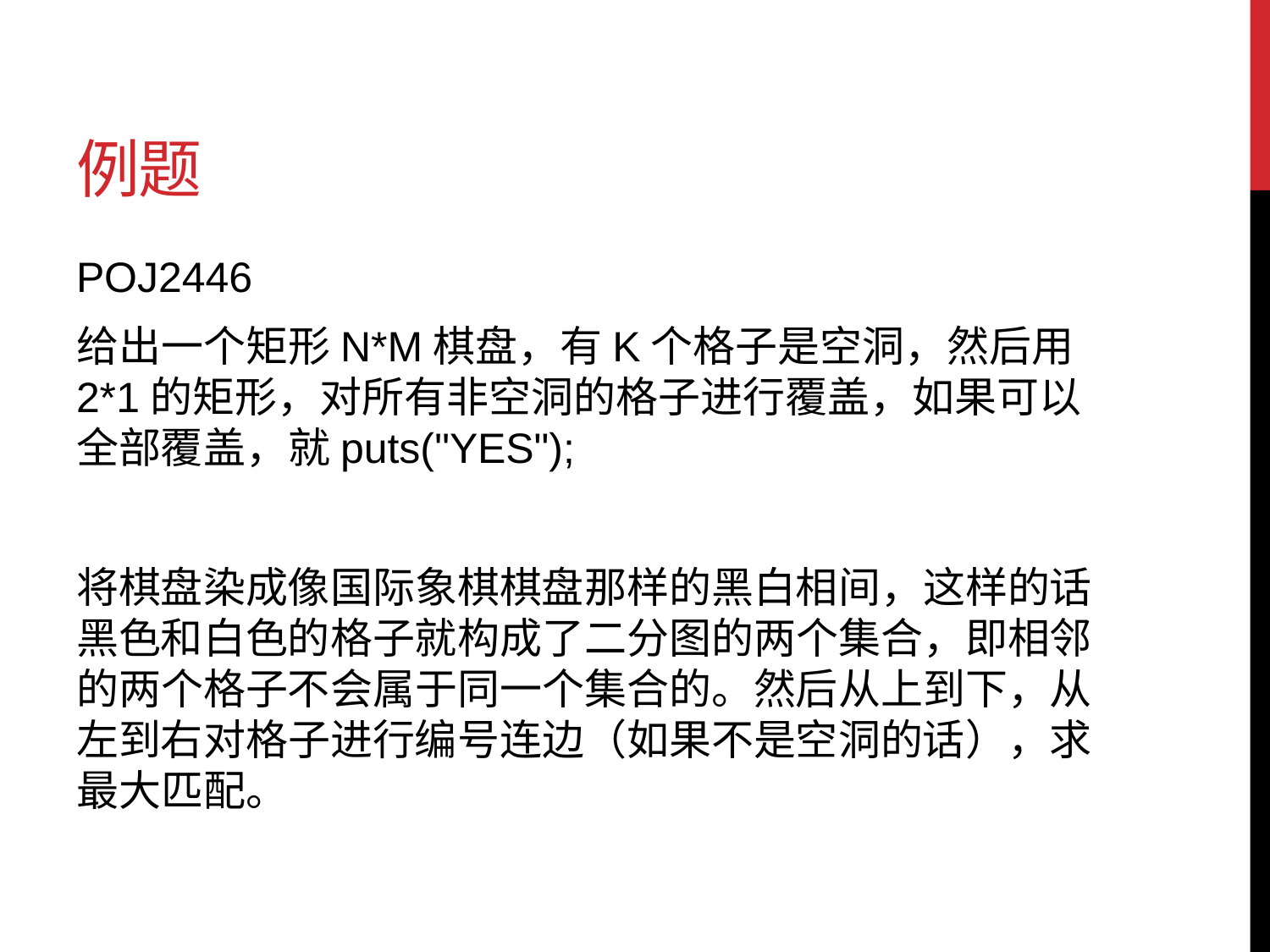

# 例题
POJ2446
给出一个矩形N*M棋盘，有K个格子是空洞，然后用2*1的矩形，对所有非空洞的格子进行覆盖，如果可以全部覆盖，就puts("YES");

将棋盘染成像国际象棋棋盘那样的黑白相间，这样的话黑色和白色的格子就构成了二分图的两个集合，即相邻的两个格子不会属于同一个集合的。然后从上到下，从左到右对格子进行编号连边（如果不是空洞的话），求最大匹配。